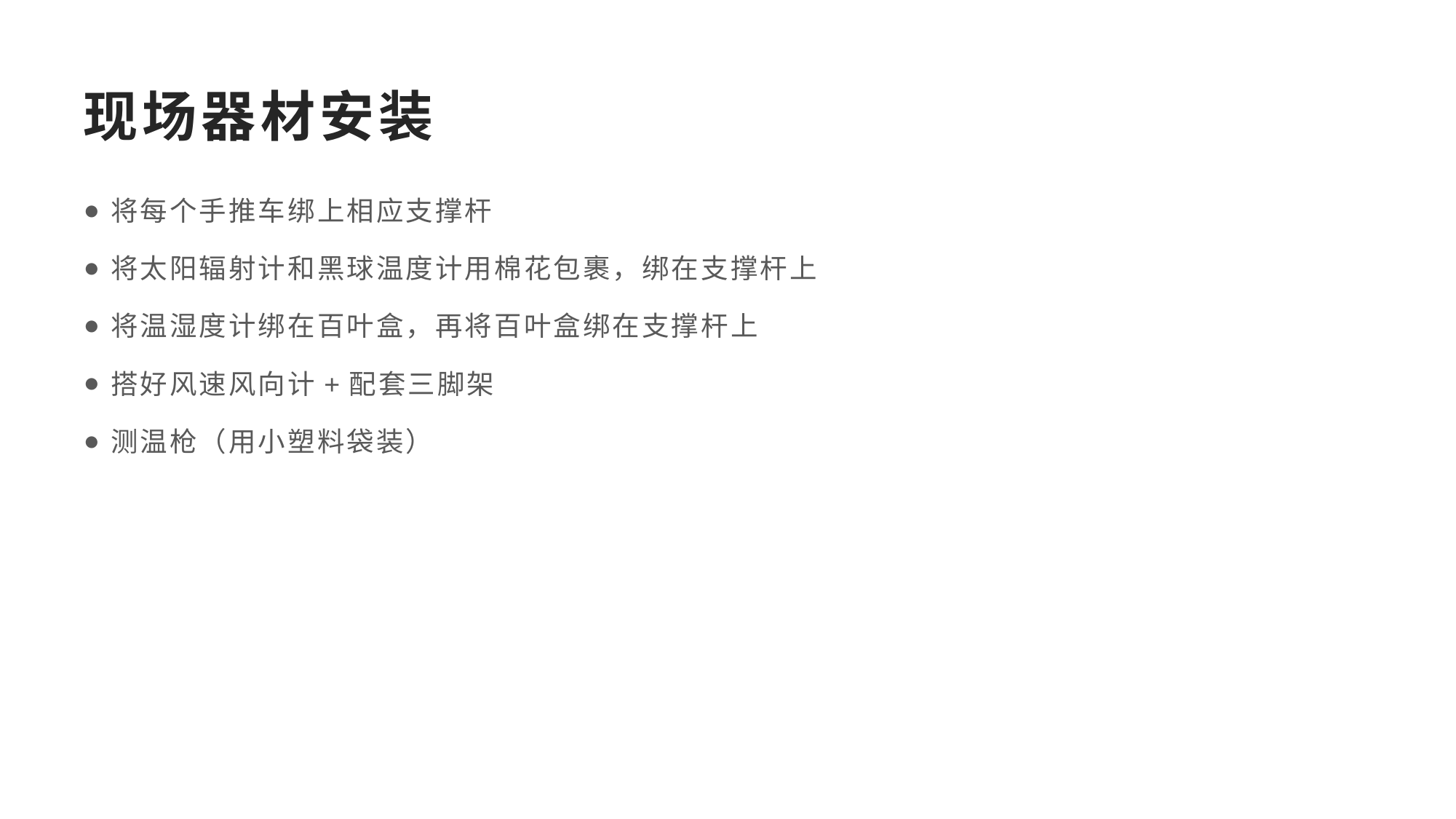

# 现场器材安装
将每个手推车绑上相应支撑杆
将太阳辐射计和黑球温度计用棉花包裹，绑在支撑杆上
将温湿度计绑在百叶盒，再将百叶盒绑在支撑杆上
搭好风速风向计+配套三脚架
测温枪（用小塑料袋装）